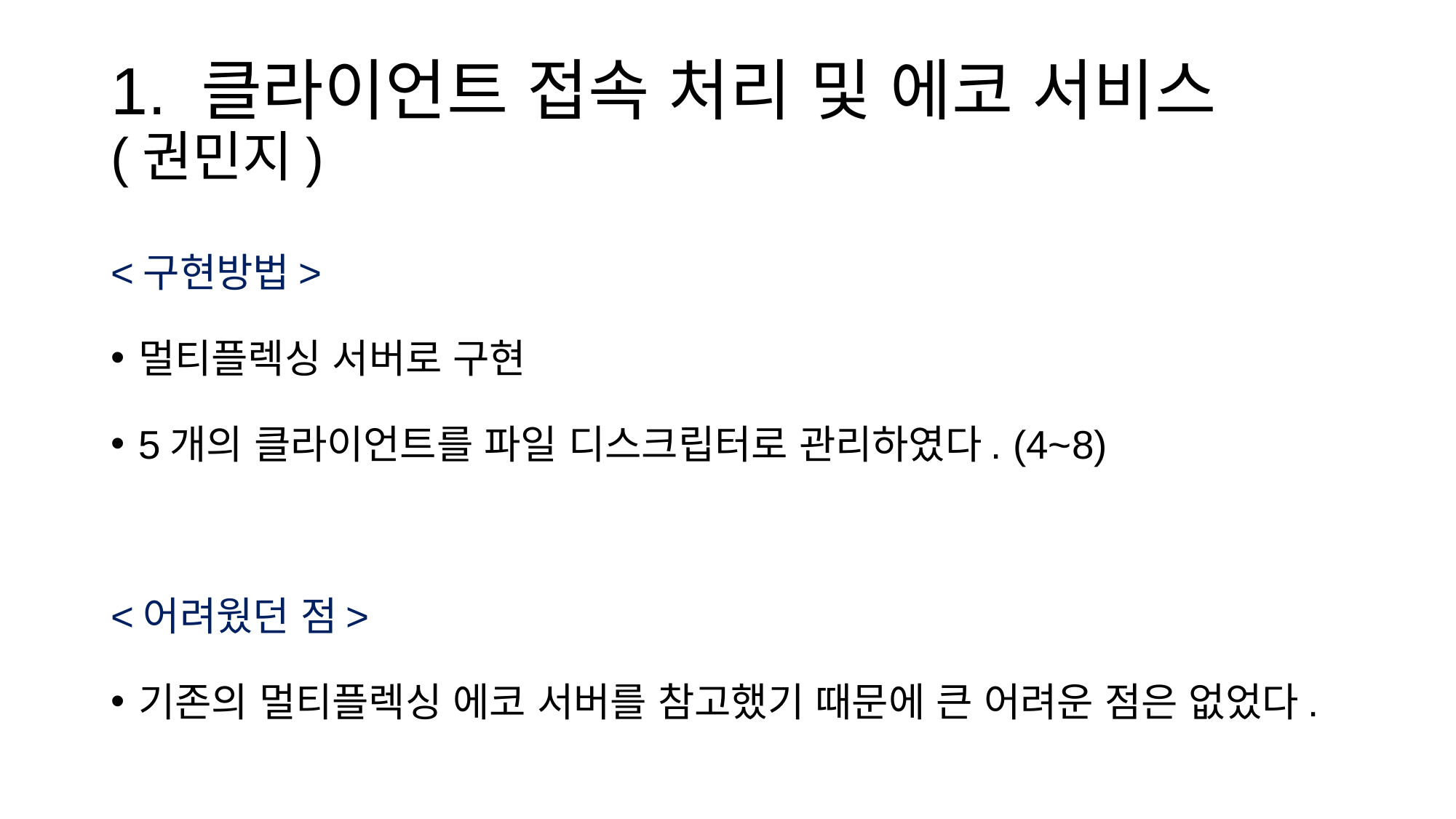

# 1. 클라이언트 접속 처리 및 에코 서비스 (권민지)
<구현방법>
멀티플렉싱 서버로 구현
5개의 클라이언트를 파일 디스크립터로 관리하였다. (4~8)

<어려웠던 점>
기존의 멀티플렉싱 에코 서버를 참고했기 때문에 큰 어려운 점은 없었다.